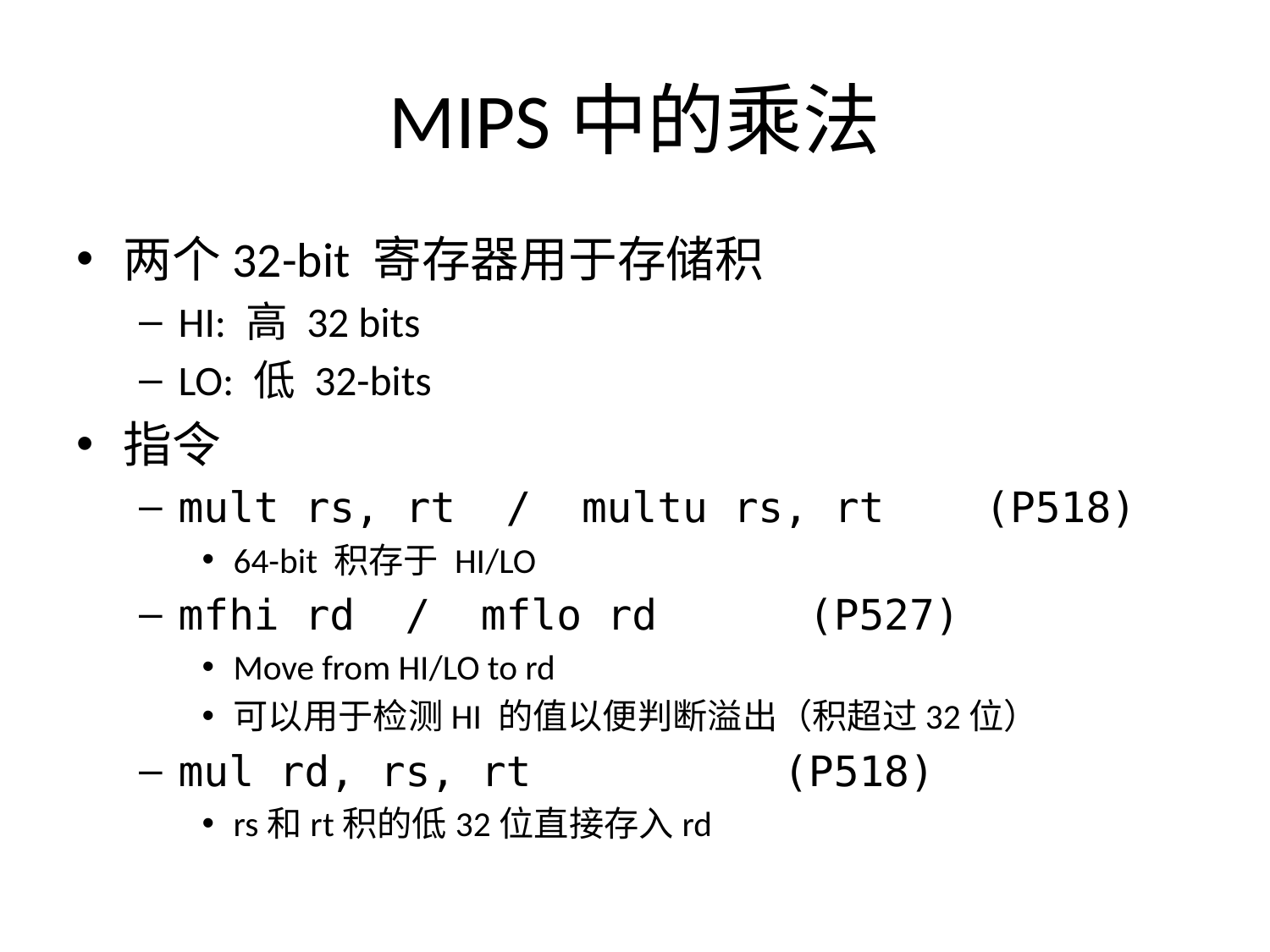

# MIPS中的乘法
两个32-bit 寄存器用于存储积
HI: 高 32 bits
LO: 低 32-bits
指令
mult rs, rt  /  multu rs, rt    (P518)
64-bit 积存于 HI/LO
mfhi rd  /  mflo rd      (P527)
Move from HI/LO to rd
可以用于检测HI 的值以便判断溢出（积超过32位）
mul rd, rs, rt          (P518)
rs和rt积的低32位直接存入rd